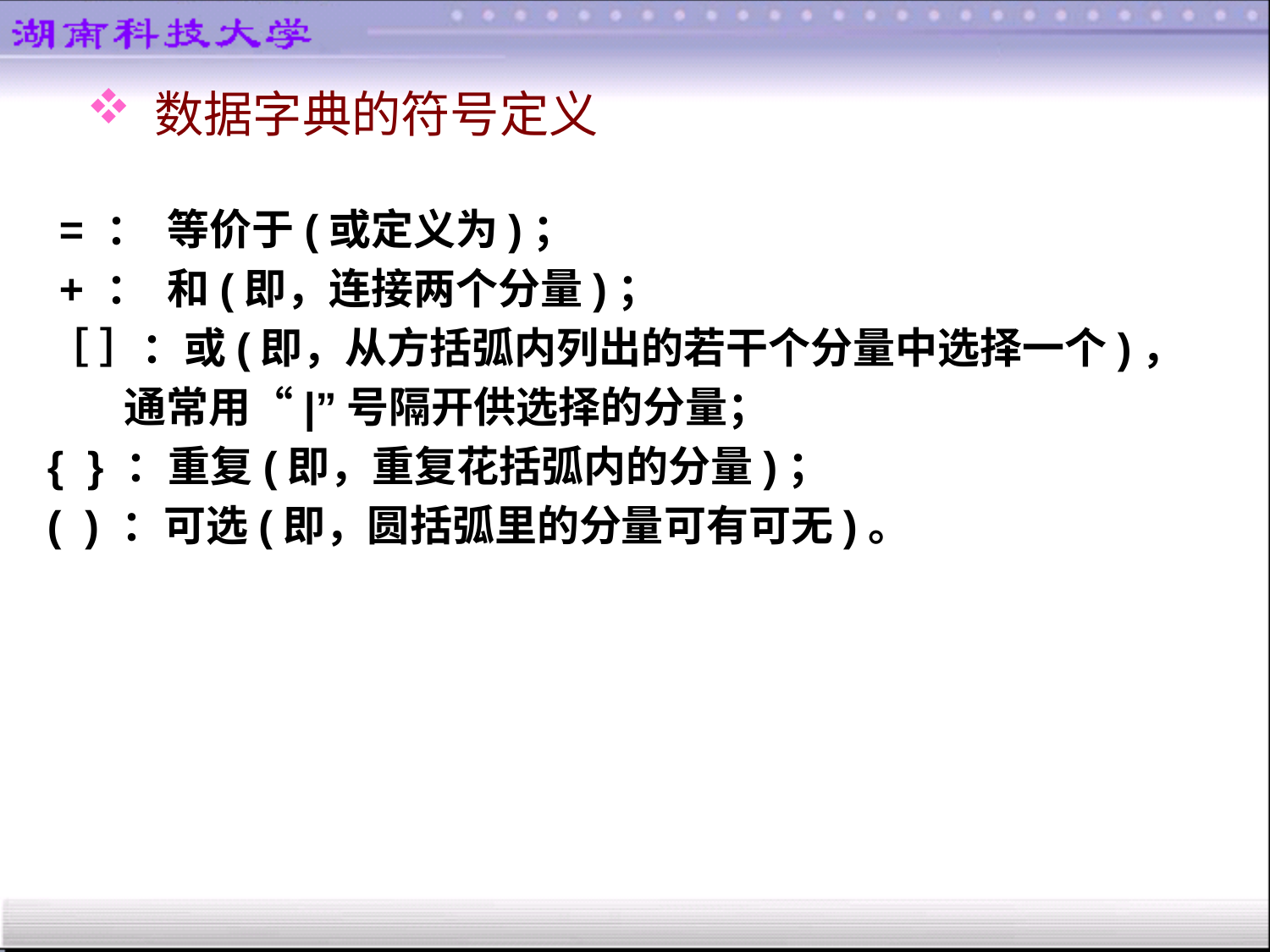

数据字典的符号定义
 = ：  等价于(或定义为)；
 + ：  和(即，连接两个分量)；
［ ］：或(即，从方括弧内列出的若干个分量中选择一个)，
       通常用“|”号隔开供选择的分量；
{  } ：重复(即，重复花括弧内的分量)；
(  ) ：可选(即，圆括弧里的分量可有可无)。